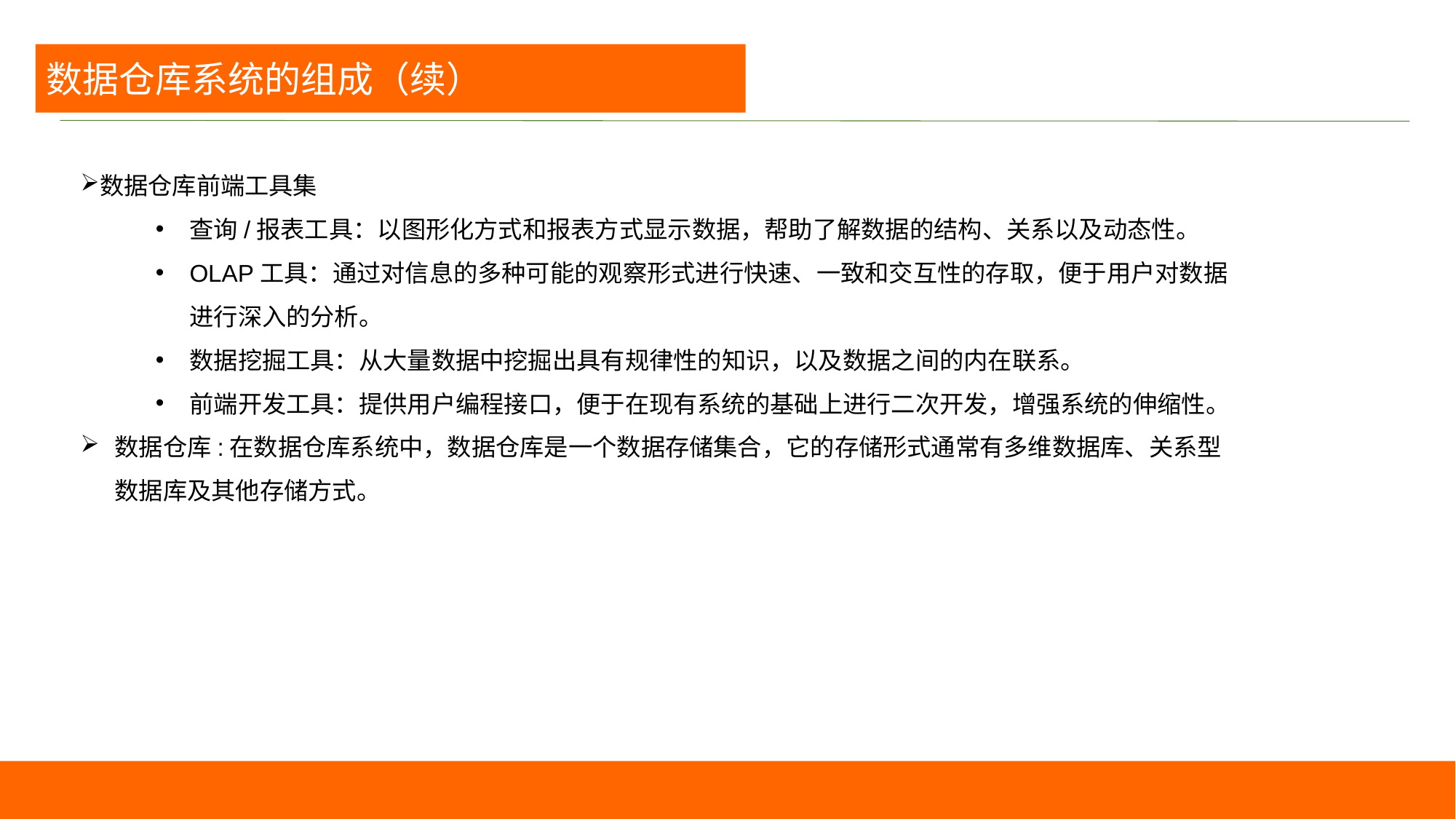

数据仓库系统的组成（续）
数据仓库前端工具集
查询/报表工具：以图形化方式和报表方式显示数据，帮助了解数据的结构、关系以及动态性。
OLAP工具：通过对信息的多种可能的观察形式进行快速、一致和交互性的存取，便于用户对数据进行深入的分析。
数据挖掘工具：从大量数据中挖掘出具有规律性的知识，以及数据之间的内在联系。
前端开发工具：提供用户编程接口，便于在现有系统的基础上进行二次开发，增强系统的伸缩性。
数据仓库:在数据仓库系统中，数据仓库是一个数据存储集合，它的存储形式通常有多维数据库、关系型数据库及其他存储方式。

35